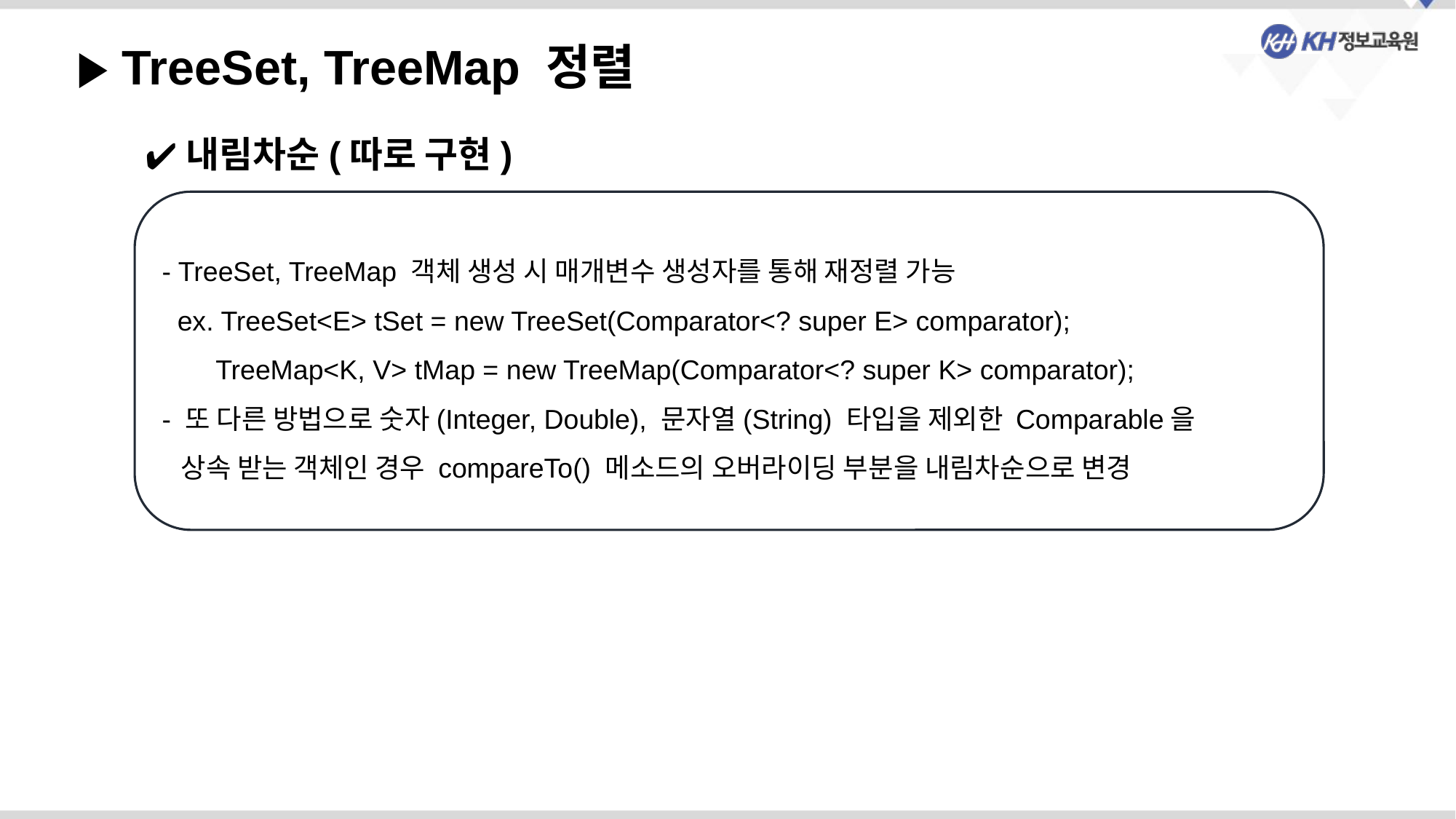

▶ TreeSet, TreeMap 정렬
내림차순(따로 구현)
- TreeSet, TreeMap 객체 생성 시 매개변수 생성자를 통해 재정렬 가능
  ex. TreeSet<E> tSet = new TreeSet(Comparator<? super E> comparator);
       TreeMap<K, V> tMap = new TreeMap(Comparator<? super K> comparator);
- 또 다른 방법으로 숫자(Integer, Double), 문자열(String) 타입을 제외한 Comparable을
  상속 받는 객체인 경우 compareTo() 메소드의 오버라이딩 부분을 내림차순으로 변경